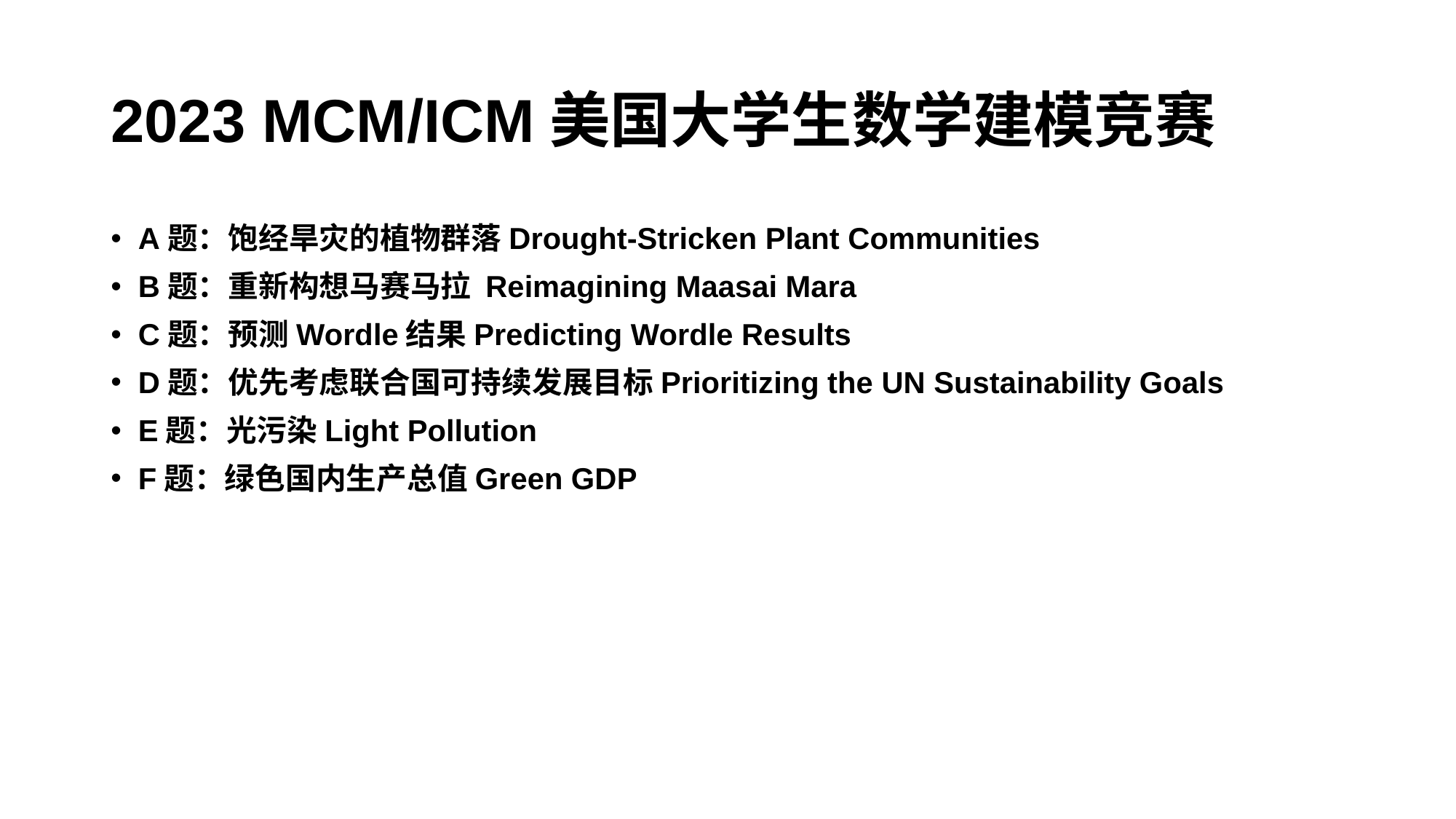

# 2023 MCM/ICM美国大学生数学建模竞赛
A题：饱经旱灾的植物群落Drought-Stricken Plant Communities
B题：重新构想马赛马拉 Reimagining Maasai Mara
C题：预测Wordle结果Predicting Wordle Results
D题：优先考虑联合国可持续发展目标Prioritizing the UN Sustainability Goals
E题：光污染Light Pollution
F题：绿色国内生产总值Green GDP